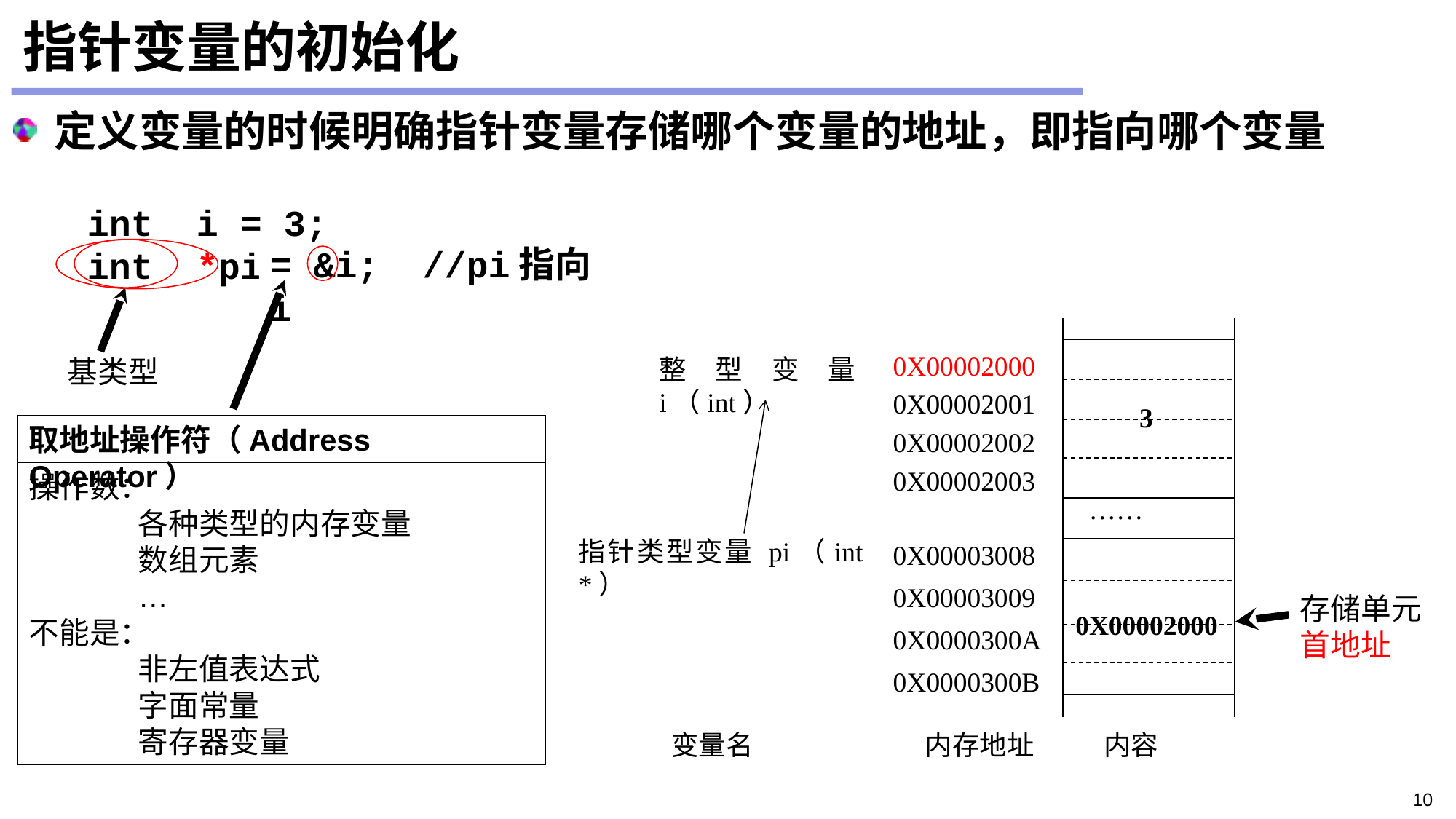

# 指针变量的初始化
定义变量的时候明确指针变量存储哪个变量的地址，即指向哪个变量

int  i = 3;
= &i;  //pi指向i
int  *pi;

基类型

 0X00002000
整型变量 i（int）
 0X00002001
 0X00002002
 0X00002003
               3

取地址操作符（Address Operator）
操作数：
	各种类型的内存变量
	数组元素
	…
不能是：
	非左值表达式
	字面常量
	寄存器变量
……
 0X00003008
指针类型变量 pi（int *）
 0X00003009
 0X0000300A
 0X0000300B
存储单元
首地址

  0X00002000
变量名
 内存地址
   内容
10